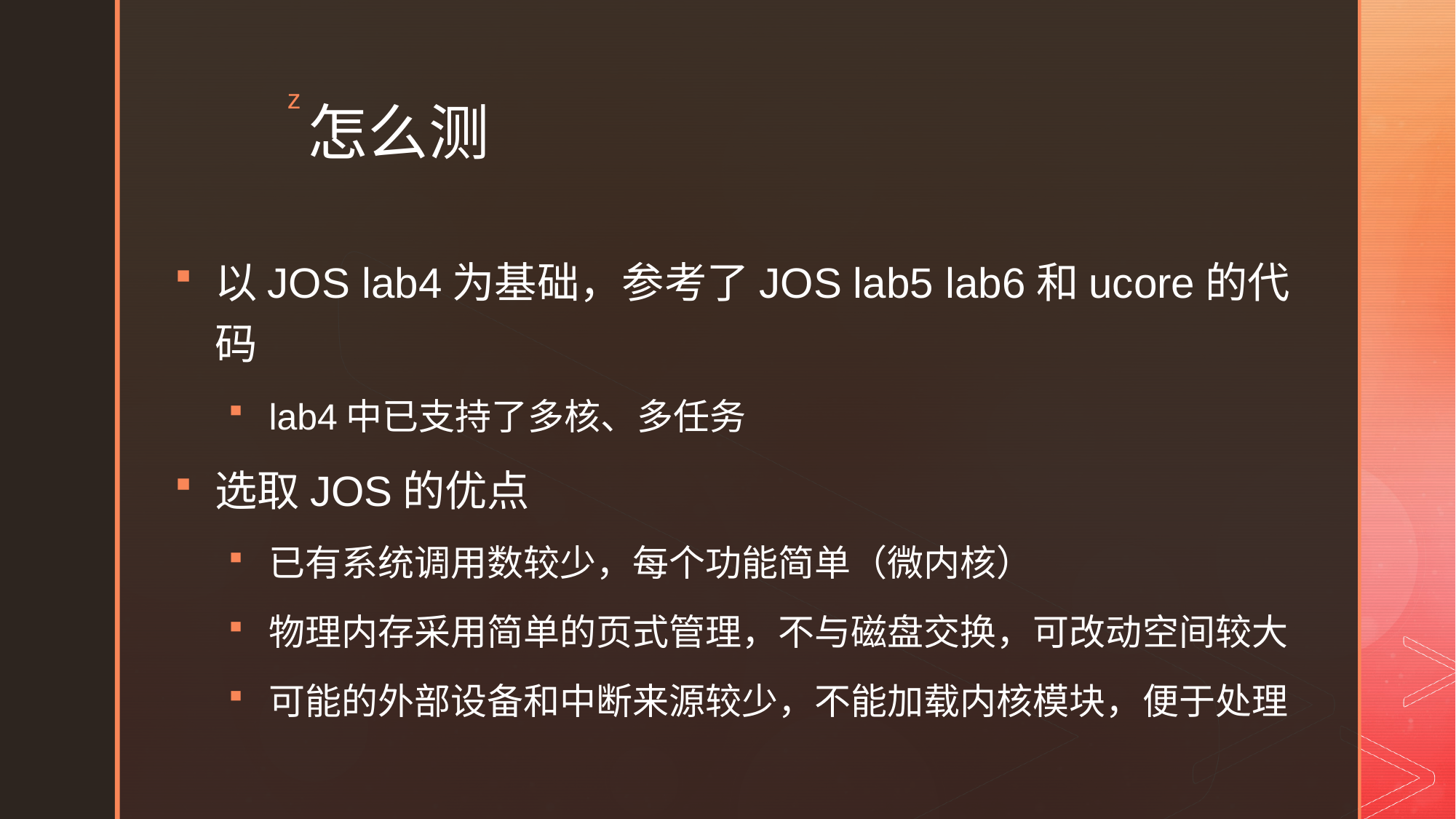

# 怎么测
以JOS lab4为基础，参考了JOS lab5 lab6和ucore的代码
lab4中已支持了多核、多任务
选取JOS的优点
已有系统调用数较少，每个功能简单（微内核）
物理内存采用简单的页式管理，不与磁盘交换，可改动空间较大
可能的外部设备和中断来源较少，不能加载内核模块，便于处理